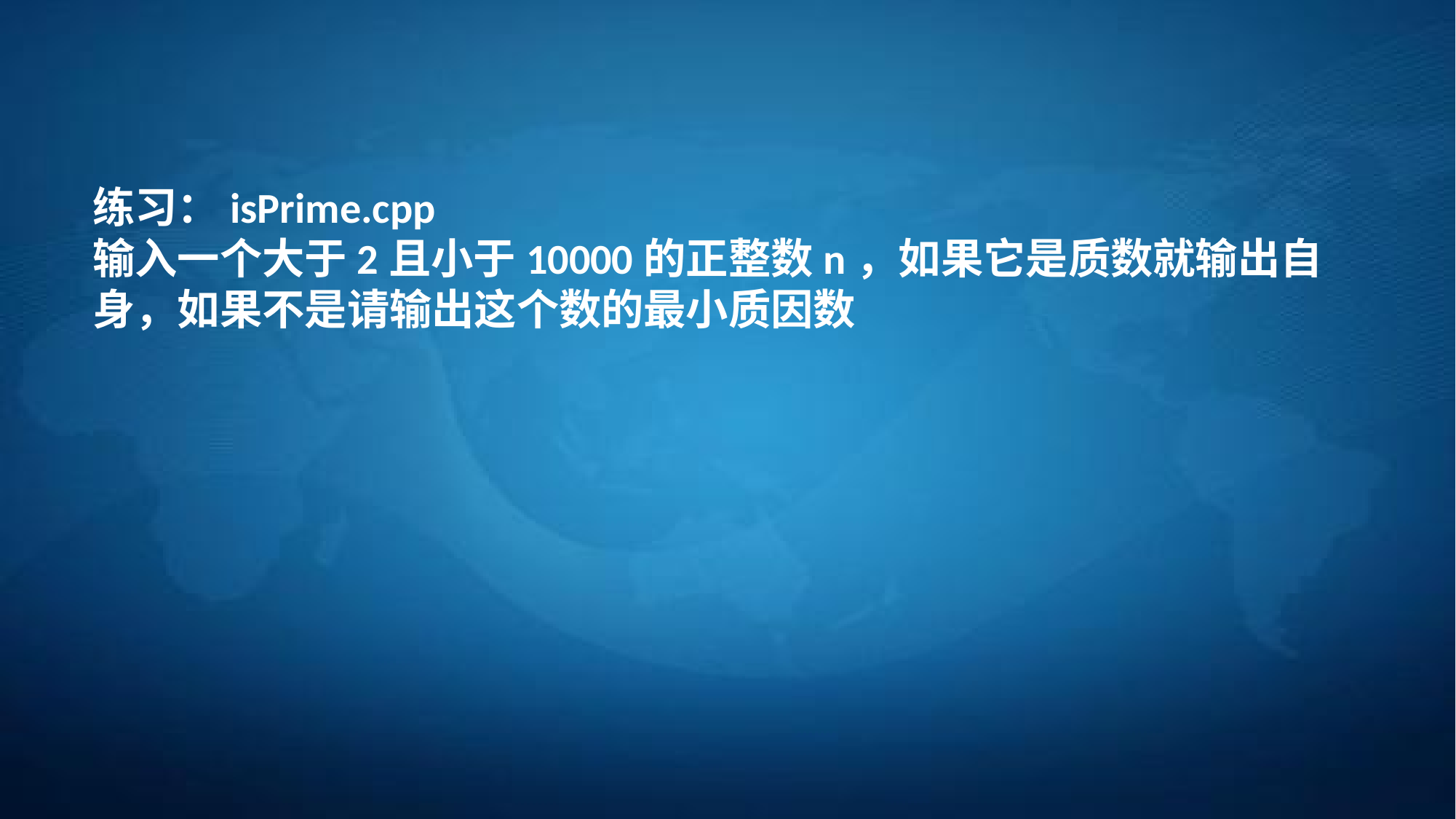

练习：isPrime.cpp
输入一个大于2且小于10000的正整数n，如果它是质数就输出自身，如果不是请输出这个数的最小质因数